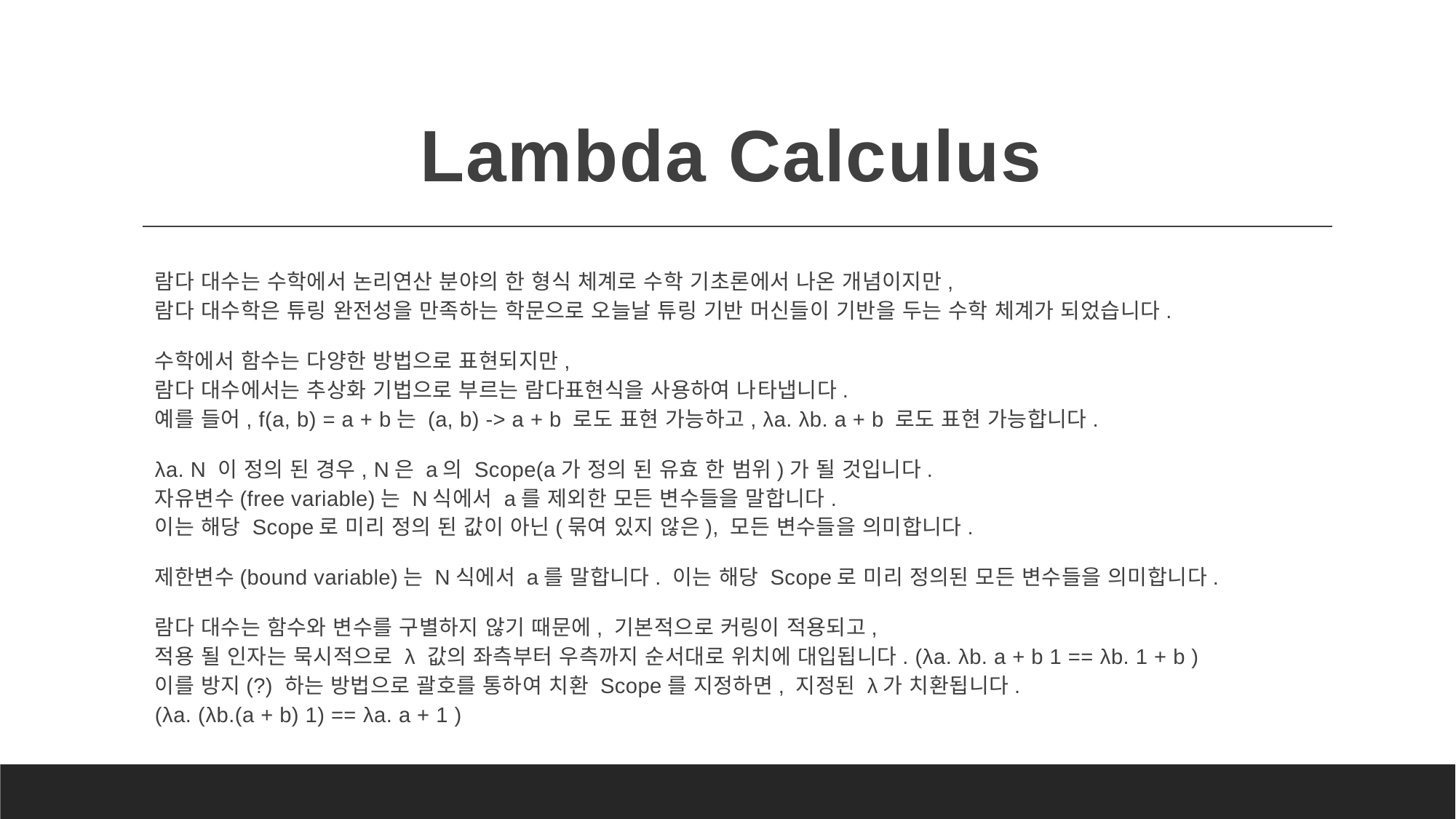

# Lambda Calculus
람다 대수는 수학에서 논리연산 분야의 한 형식 체계로 수학 기초론에서 나온 개념이지만,
람다 대수학은 튜링 완전성을 만족하는 학문으로 오늘날 튜링 기반 머신들이 기반을 두는 수학 체계가 되었습니다.
수학에서 함수는 다양한 방법으로 표현되지만,
람다 대수에서는 추상화 기법으로 부르는 람다표현식을 사용하여 나타냅니다.
예를 들어, f(a, b) = a + b는 (a, b) -> a + b 로도 표현 가능하고, λa. λb. a + b 로도 표현 가능합니다.
λa. N 이 정의 된 경우, N은 a의 Scope(a가 정의 된 유효 한 범위)가 될 것입니다.
자유변수(free variable)는 N식에서 a를 제외한 모든 변수들을 말합니다.
이는 해당 Scope로 미리 정의 된 값이 아닌(묶여 있지 않은), 모든 변수들을 의미합니다.
제한변수(bound variable)는 N식에서 a를 말합니다. 이는 해당 Scope로 미리 정의된 모든 변수들을 의미합니다.
람다 대수는 함수와 변수를 구별하지 않기 때문에, 기본적으로 커링이 적용되고,
적용 될 인자는 묵시적으로 λ 값의 좌측부터 우측까지 순서대로 위치에 대입됩니다. (λa. λb. a + b 1 == λb. 1 + b )
이를 방지(?) 하는 방법으로 괄호를 통하여 치환 Scope를 지정하면, 지정된 λ가 치환됩니다.
(λa. (λb.(a + b) 1) == λa. a + 1 )